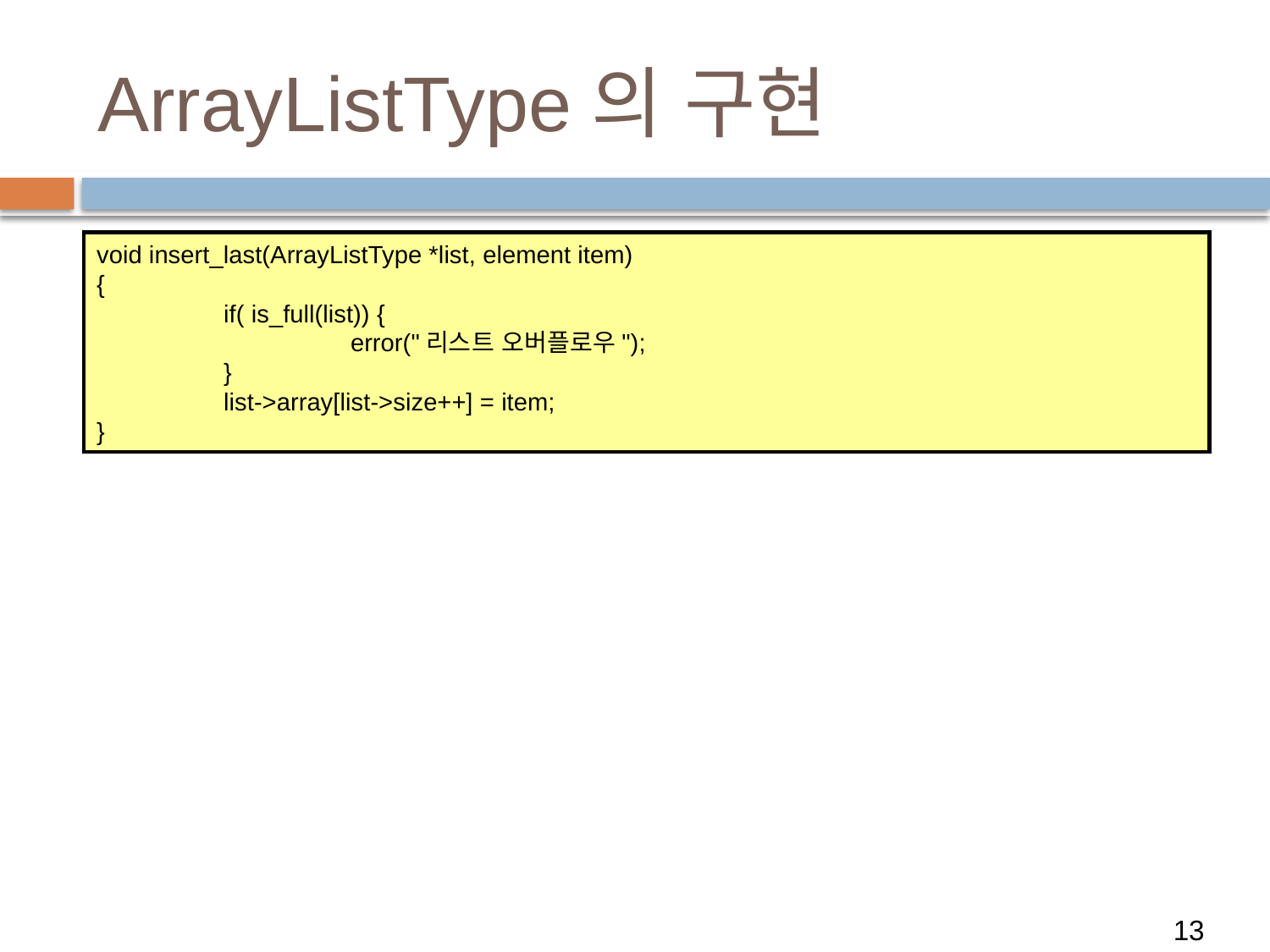

# ArrayListType의 구현
void insert_last(ArrayListType *list, element item)
{
	if( is_full(list)) {
		error("리스트 오버플로우");
	}
	list->array[list->size++] = item;
}